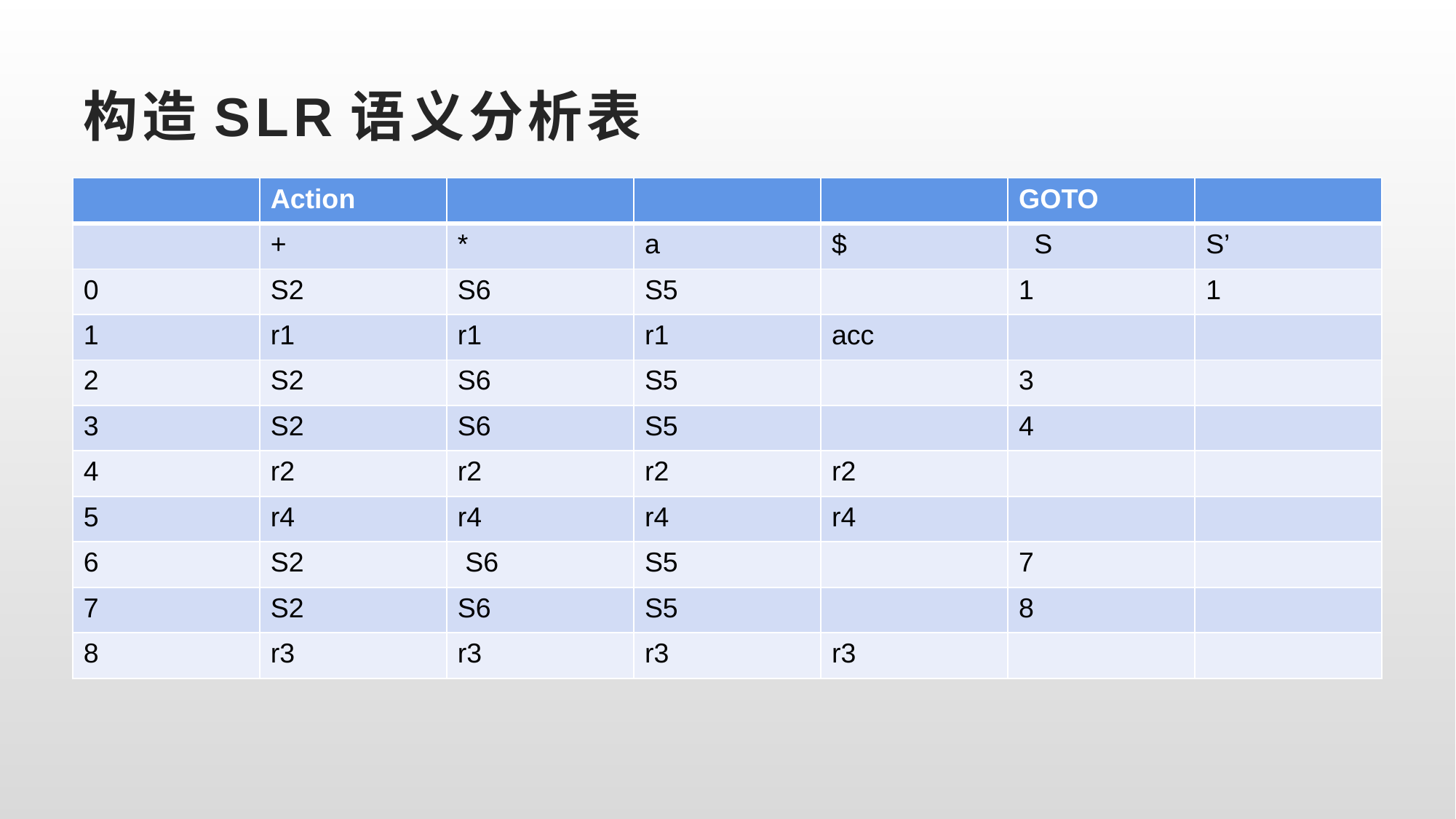

# 构造SLR语义分析表
|  | Action |  |  |  | GOTO |  |
| --- | --- | --- | --- | --- | --- | --- |
|  | + | \* | a | $ | S | S’ |
| 0 | S2 | S6 | S5 |  | 1 | 1 |
| 1 | r1 | r1 | r1 | acc |  |  |
| 2 | S2 | S6 | S5 |  | 3 |  |
| 3 | S2 | S6 | S5 |  | 4 |  |
| 4 | r2 | r2 | r2 | r2 |  |  |
| 5 | r4 | r4 | r4 | r4 |  |  |
| 6 | S2 | S6 | S5 |  | 7 |  |
| 7 | S2 | S6 | S5 |  | 8 |  |
| 8 | r3 | r3 | r3 | r3 |  |  |